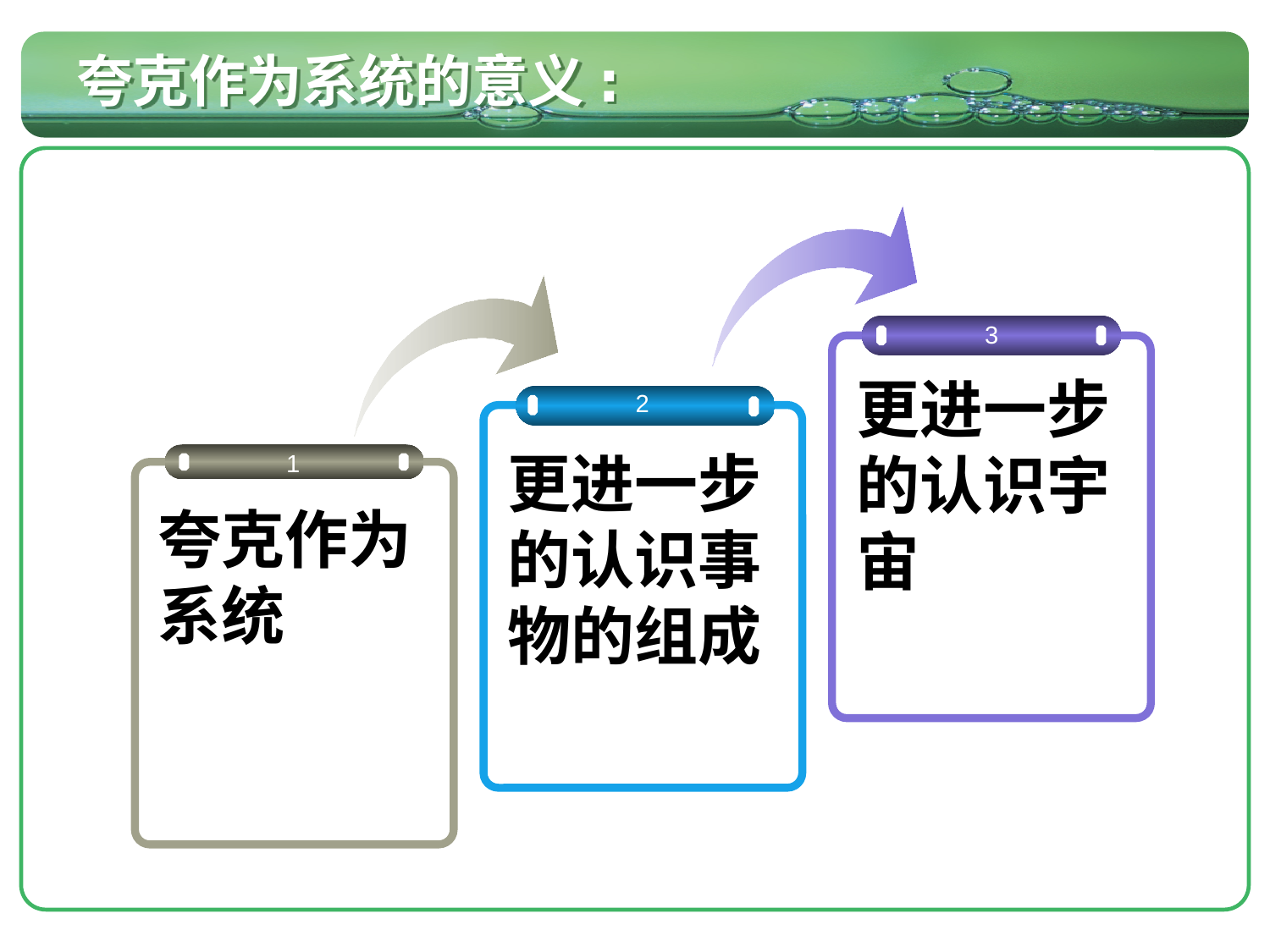

# 夸克作为系统的意义:

3

更进一步的认识宇宙
2

更进一步的认识事物的组成
1

夸克作为系统